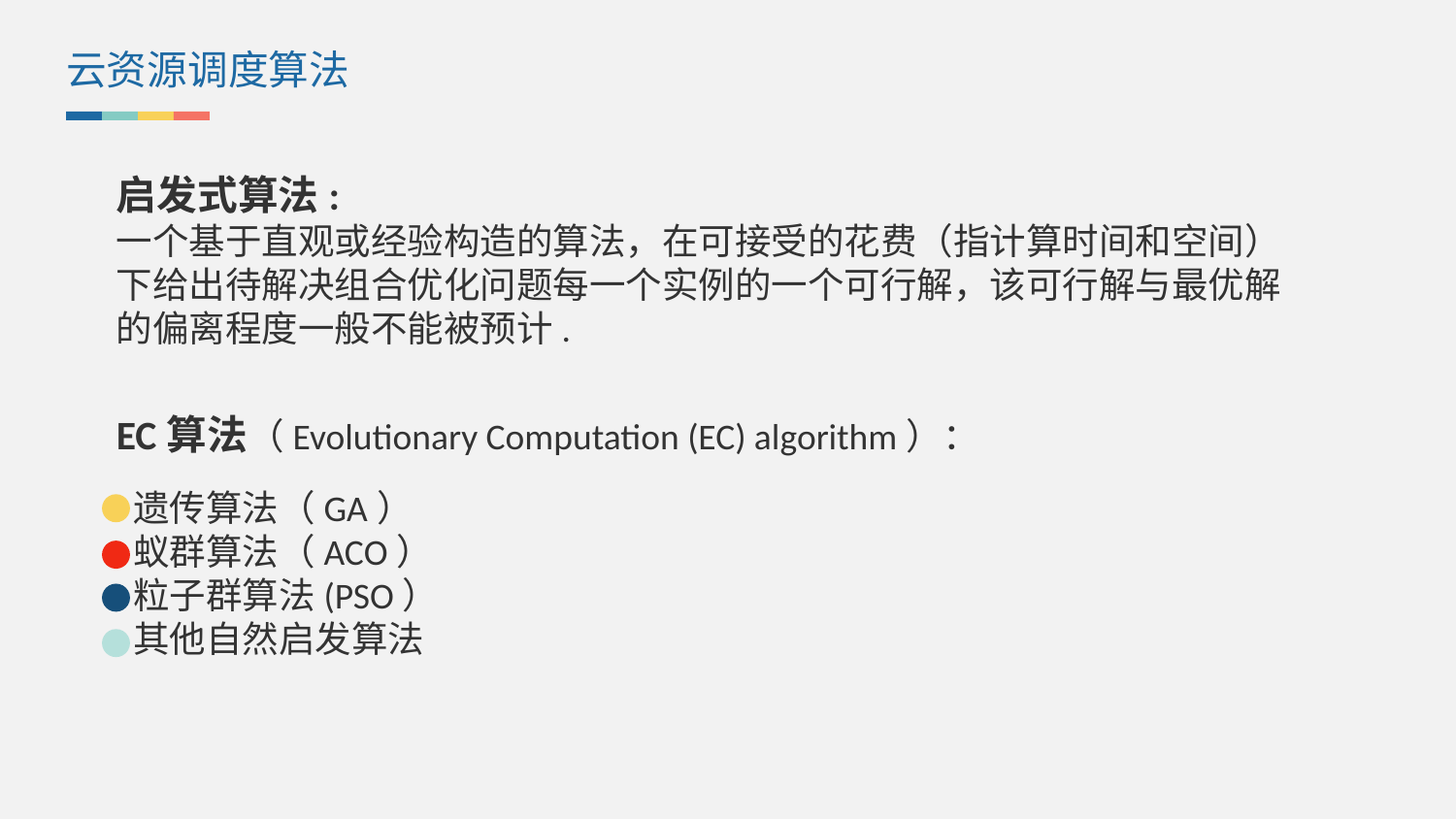

云资源调度算法

启发式算法:
一个基于直观或经验构造的算法，在可接受的花费（指计算时间和空间）下给出待解决组合优化问题每一个实例的一个可行解，该可行解与最优解的偏离程度一般不能被预计.
EC算法（Evolutionary Computation (EC) algorithm）：

遗传算法（GA）
蚁群算法（ACO）
粒子群算法(PSO）
其他自然启发算法